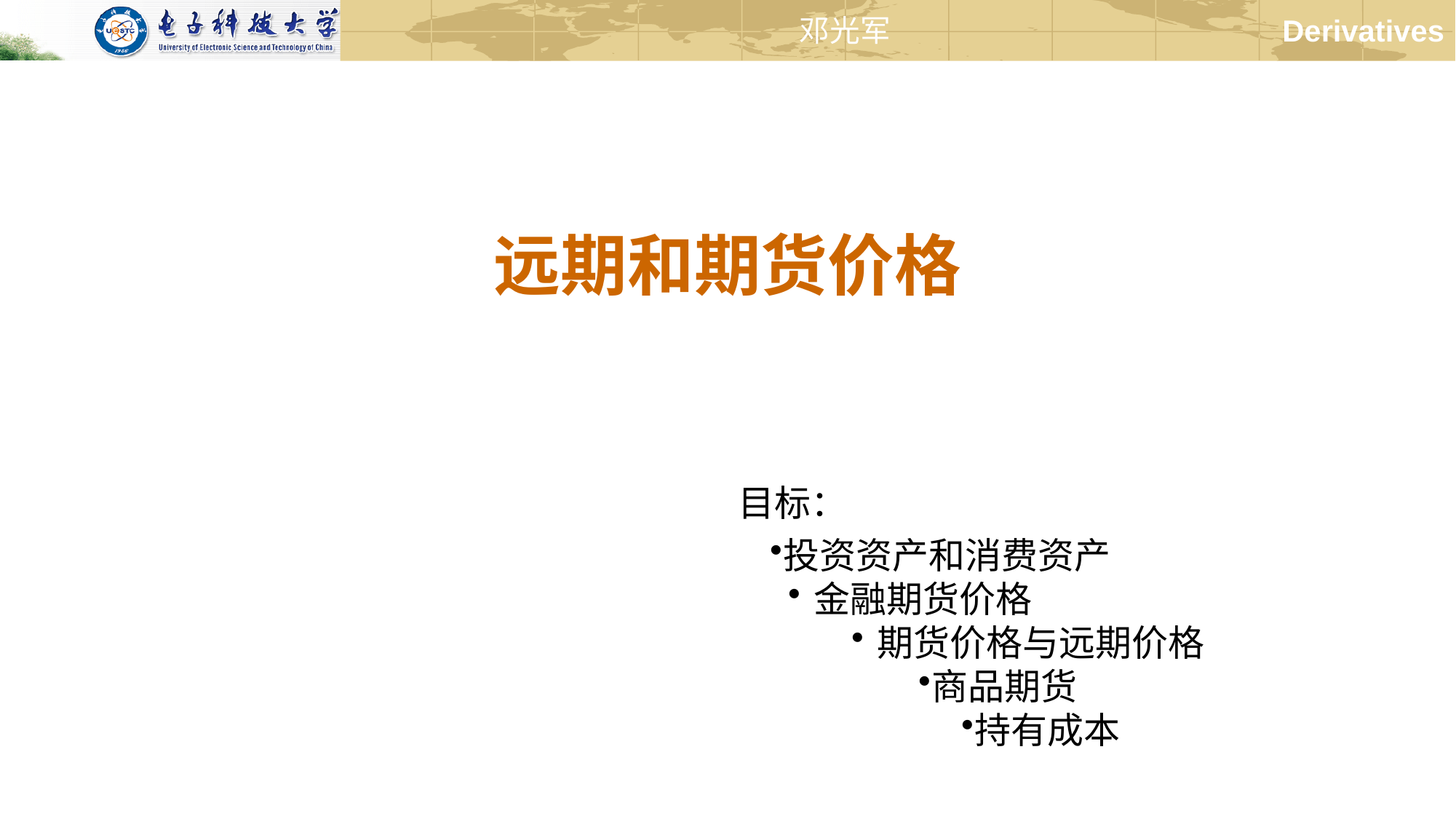

远期和期货价格
目标：
投资资产和消费资产
金融期货价格
期货价格与远期价格
商品期货
持有成本